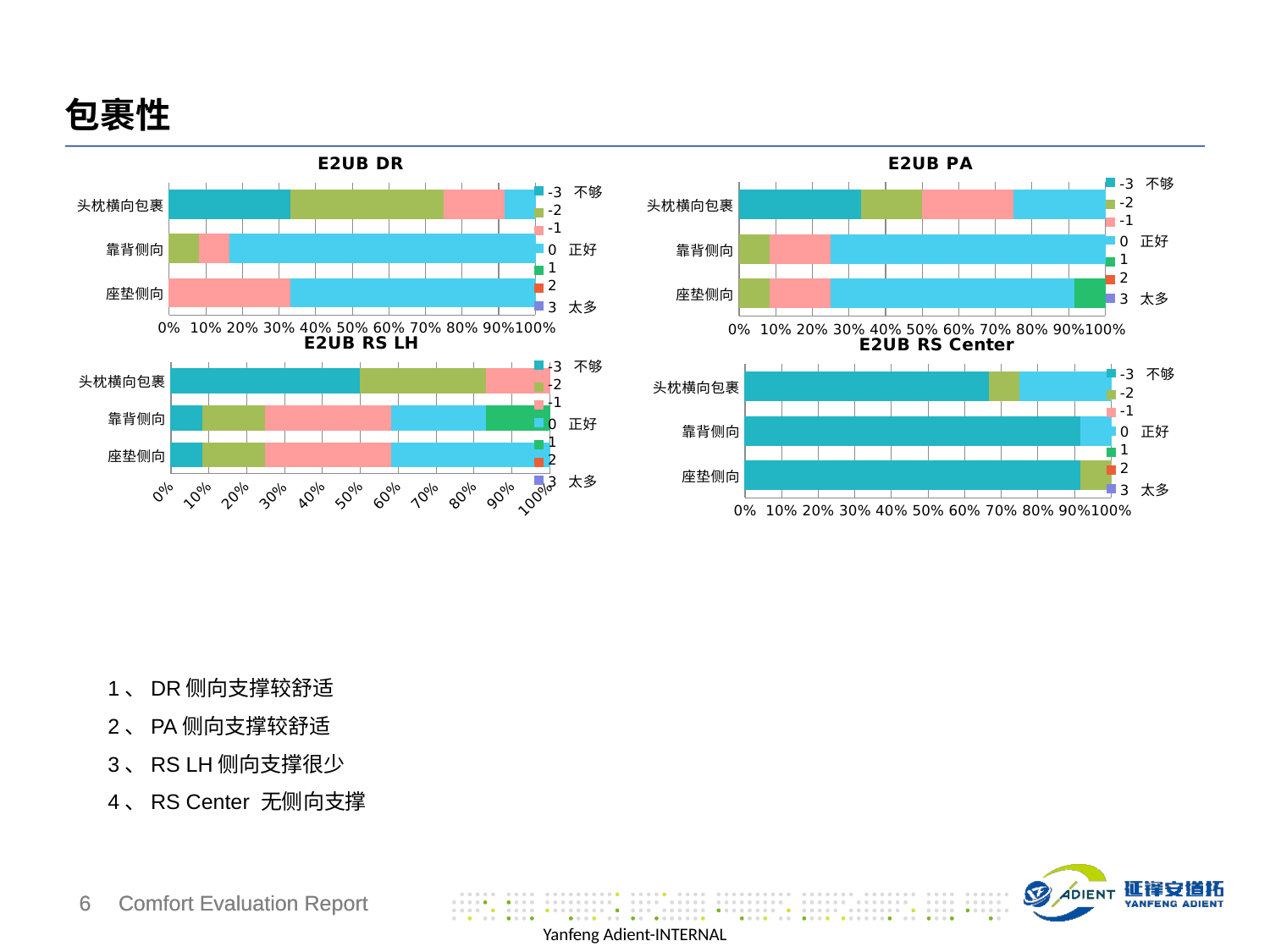

# 包裹性

### Chart: E2UB PA

| Category | -3  不够 | -2 | -1 | 0  正好 | 1 | 2 | 3  太多 |
|---|---|---|---|---|---|---|---|
| 座垫侧向 | 0.0 | 1.0 | 2.0 | 8.0 | 1.0 | 0.0 | 0.0 |
| 靠背侧向 | 0.0 | 1.0 | 2.0 | 9.0 | 0.0 | 0.0 | 0.0 |
| 头枕横向包裹 | 4.0 | 2.0 | 3.0 | 3.0 | 0.0 | 0.0 | 0.0 |

### Chart: E2UB DR

| Category | -3  不够 | -2 | -1 | 0  正好 | 1 | 2 | 3  太多 |
|---|---|---|---|---|---|---|---|
| 座垫侧向 | 0.0 | 0.0 | 4.0 | 8.0 | 0.0 | 0.0 | 0.0 |
| 靠背侧向 | 0.0 | 1.0 | 1.0 | 10.0 | 0.0 | 0.0 | 0.0 |
| 头枕横向包裹 | 4.0 | 5.0 | 2.0 | 1.0 | 0.0 | 0.0 | 0.0 |

### Chart: E2UB RS LH

| Category | -3  不够 | -2 | -1 | 0  正好 | 1 | 2 | 3  太多 |
|---|---|---|---|---|---|---|---|
| 座垫侧向 | 1.0 | 2.0 | 4.0 | 5.0 | 0.0 | 0.0 | 0.0 |
| 靠背侧向 | 1.0 | 2.0 | 4.0 | 3.0 | 2.0 | 0.0 | 0.0 |
| 头枕横向包裹 | 6.0 | 4.0 | 2.0 | 0.0 | 0.0 | 0.0 | 0.0 |

### Chart: E2UB RS Center

| Category | -3  不够 | -2 | -1 | 0  正好 | 1 | 2 | 3  太多 |
|---|---|---|---|---|---|---|---|
| 座垫侧向 | 11.0 | 1.0 | 0.0 | 0.0 | 0.0 | 0.0 | 0.0 |
| 靠背侧向 | 11.0 | 0.0 | 0.0 | 1.0 | 0.0 | 0.0 | 0.0 |
| 头枕横向包裹 | 8.0 | 1.0 | 0.0 | 3.0 | 0.0 | 0.0 | 0.0 |
1、DR侧向支撑较舒适
2、PA侧向支撑较舒适
3、RS LH侧向支撑很少
4、RS Center 无侧向支撑